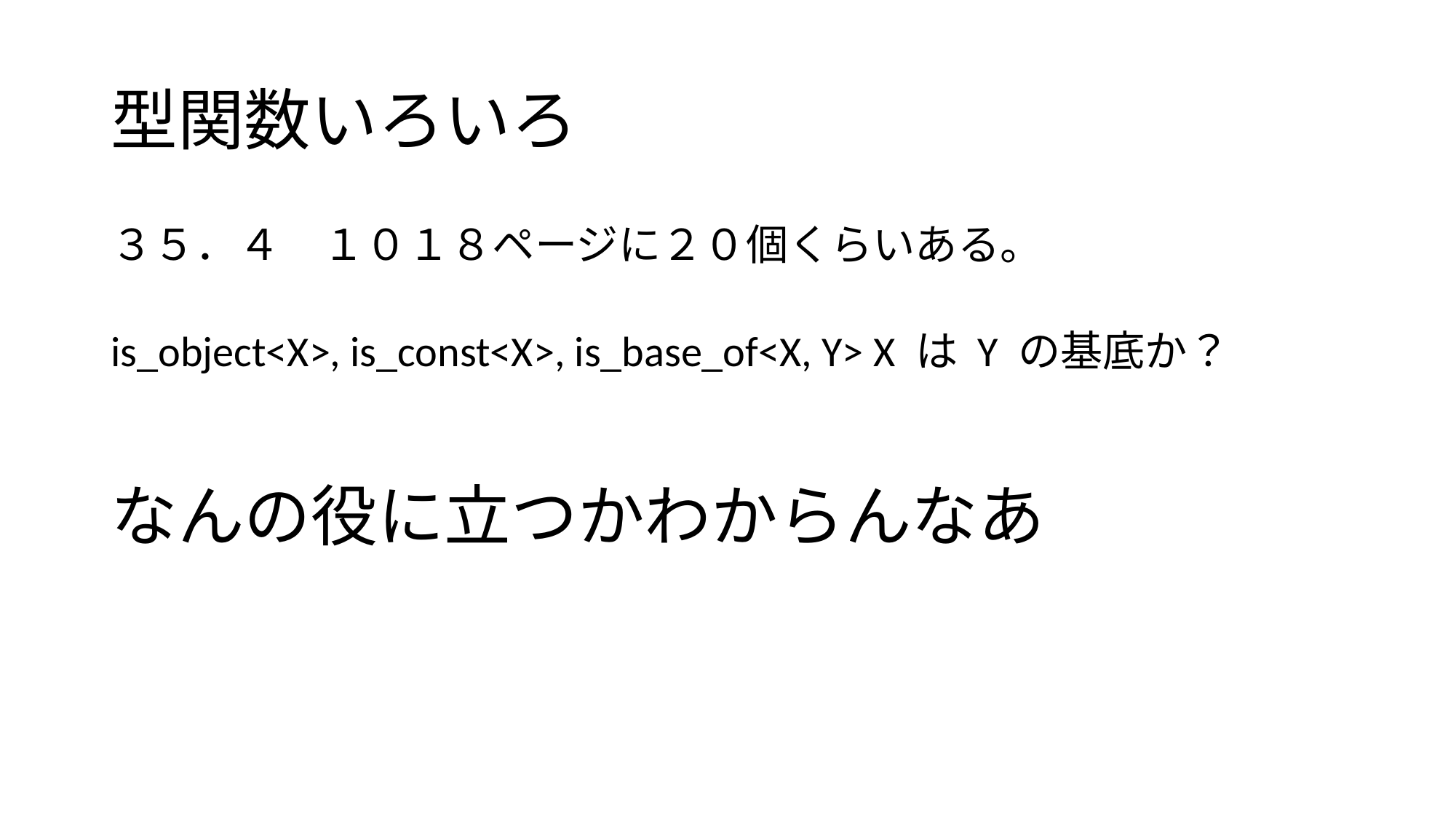

# 型関数いろいろ
３５．４　１０１８ページに２０個くらいある。
is_object<X>, is_const<X>, is_base_of<X, Y> X は Y の基底か？
なんの役に立つかわからんなあ